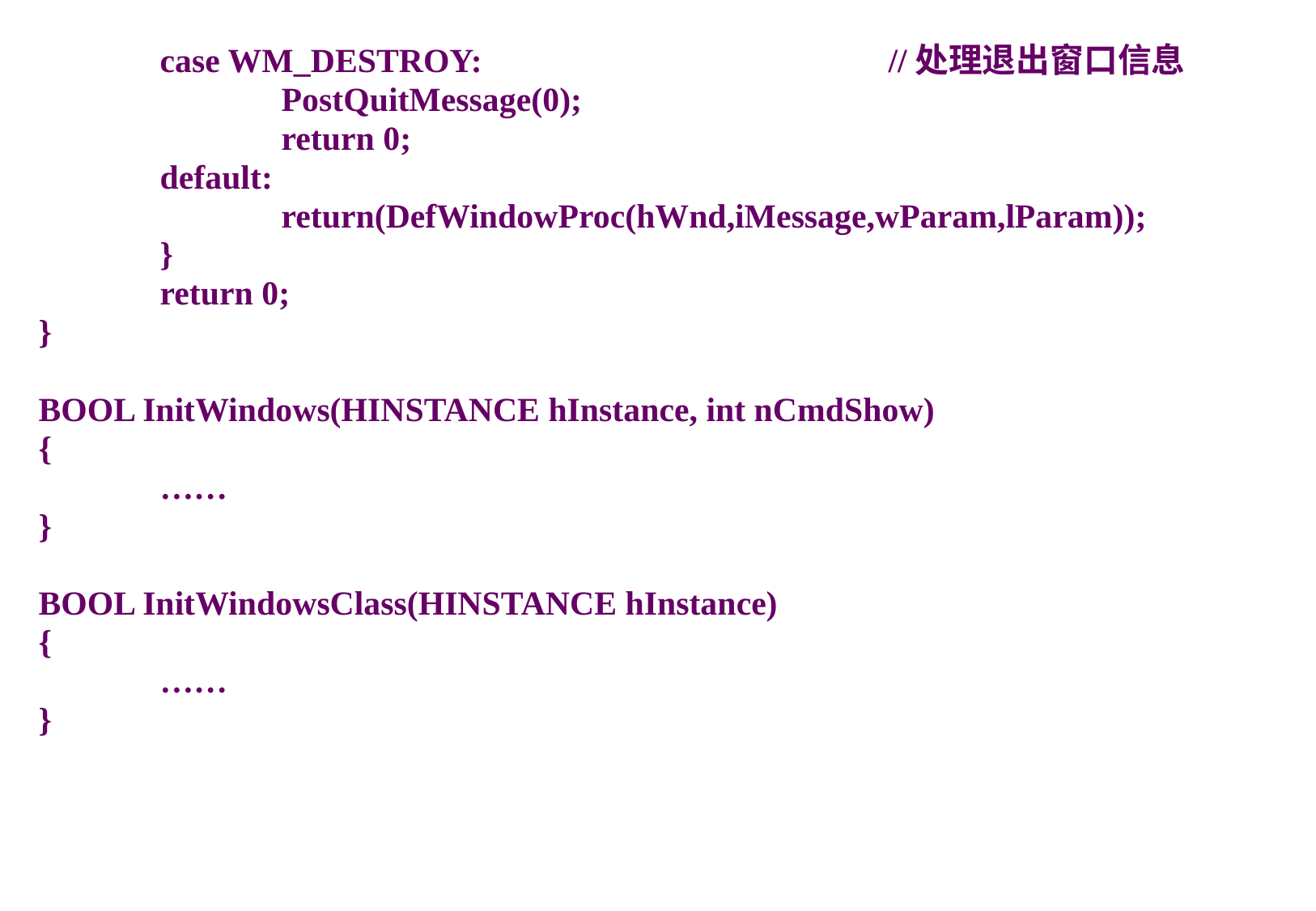

case WM_DESTROY:				//处理退出窗口信息
		PostQuitMessage(0);
		return 0;
	default:
		return(DefWindowProc(hWnd,iMessage,wParam,lParam));
	}
	return 0;
}

BOOL InitWindows(HINSTANCE hInstance, int nCmdShow)
{
	……
}

BOOL InitWindowsClass(HINSTANCE hInstance)
{
	……
}